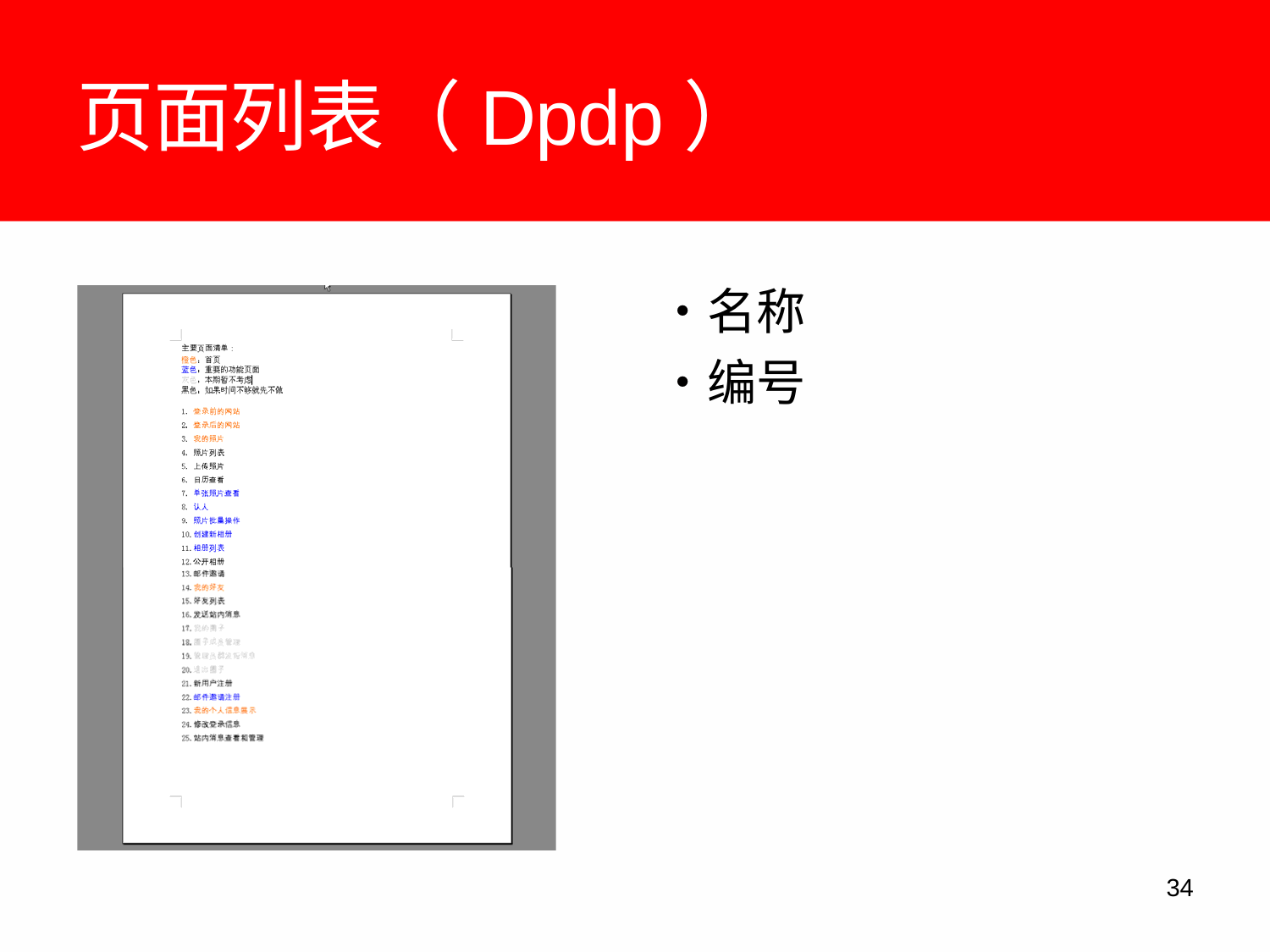

# 页面列表（Dpdp）
•	名称

•	编号

34